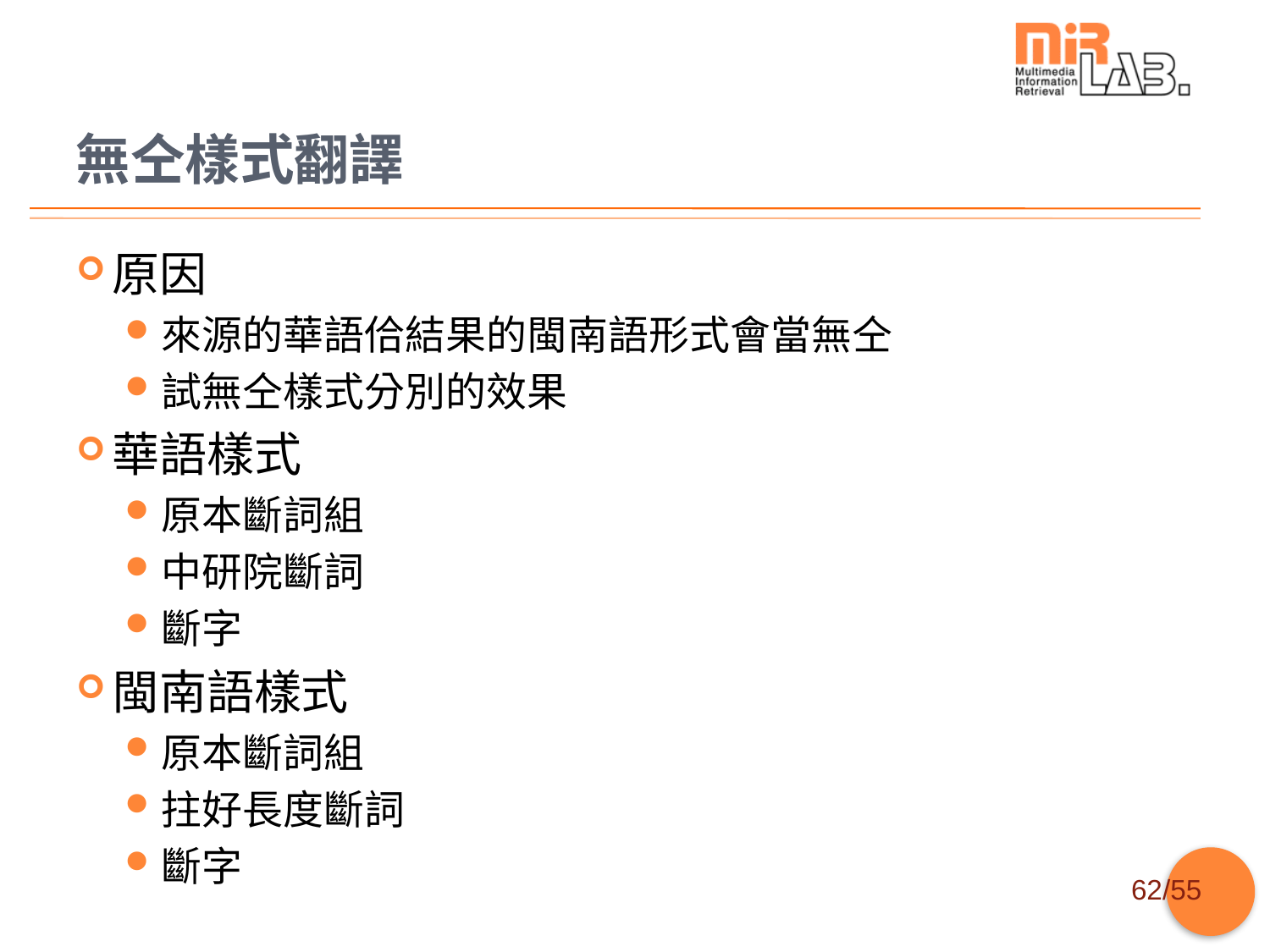

# 無仝樣式翻譯
原因
來源的華語佮結果的閩南語形式會當無仝
試無仝樣式分別的效果
華語樣式
原本斷詞組
中研院斷詞
斷字
閩南語樣式
原本斷詞組
拄好長度斷詞
斷字